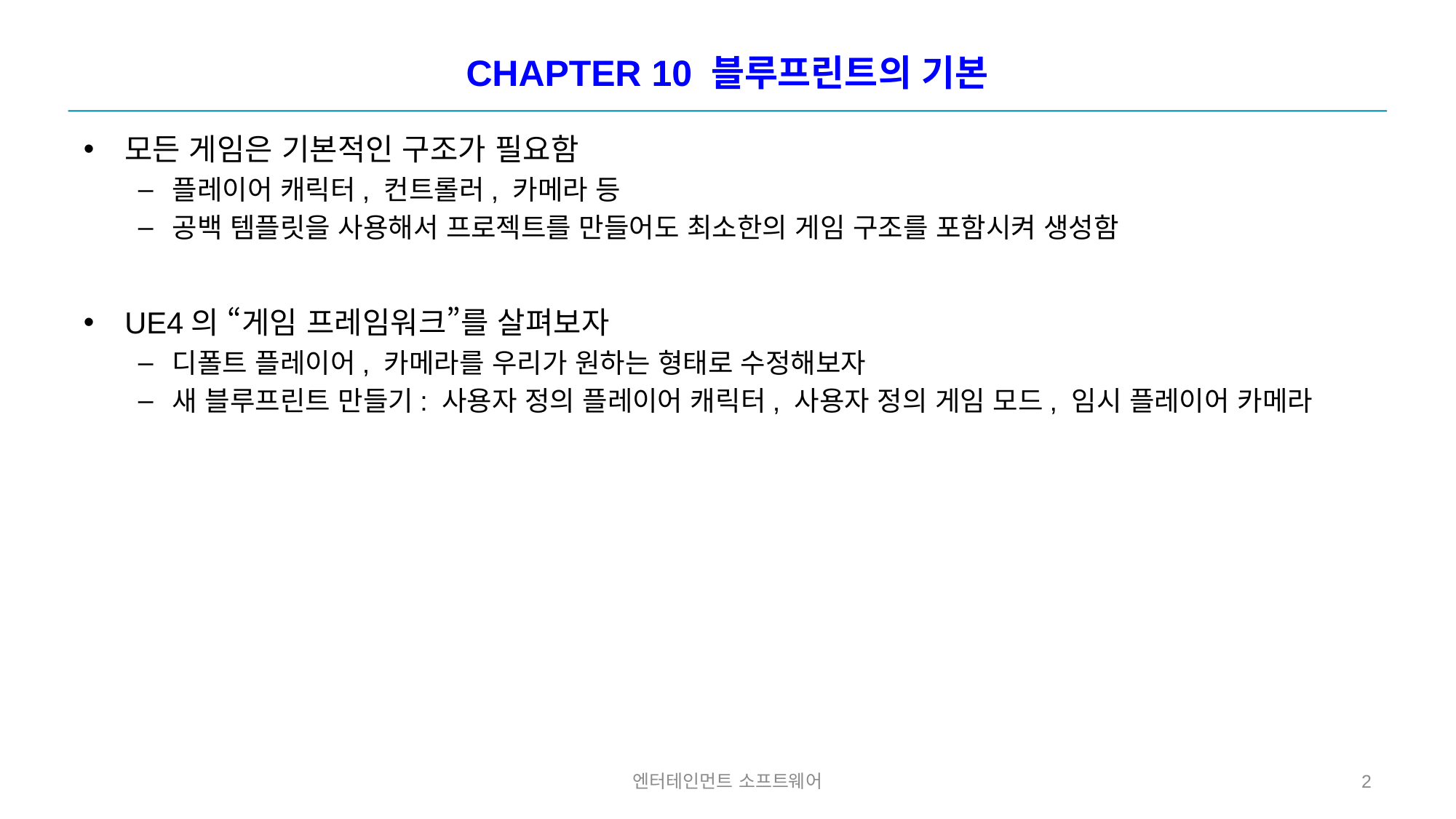

# CHAPTER 10 블루프린트의 기본
모든 게임은 기본적인 구조가 필요함
플레이어 캐릭터, 컨트롤러, 카메라 등
공백 템플릿을 사용해서 프로젝트를 만들어도 최소한의 게임 구조를 포함시켜 생성함

UE4의 “게임 프레임워크”를 살펴보자
디폴트 플레이어, 카메라를 우리가 원하는 형태로 수정해보자
새 블루프린트 만들기: 사용자 정의 플레이어 캐릭터, 사용자 정의 게임 모드, 임시 플레이어 카메라

엔터테인먼트 소프트웨어
2